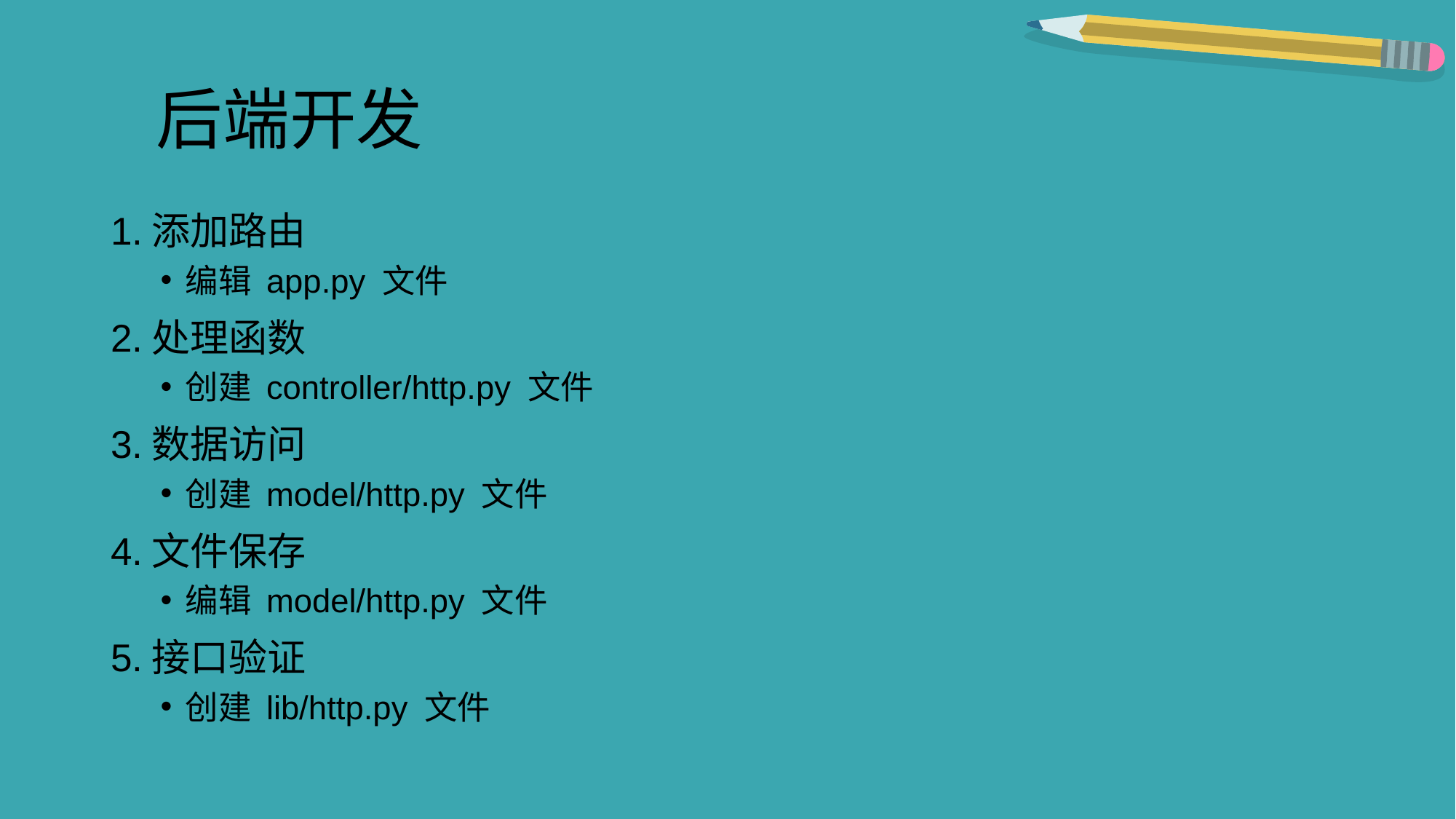

# 后端开发
1.添加路由
编辑 app.py 文件
2.处理函数
创建 controller/http.py 文件
3.数据访问
创建 model/http.py 文件
4.文件保存
编辑 model/http.py 文件
5.接口验证
创建 lib/http.py 文件